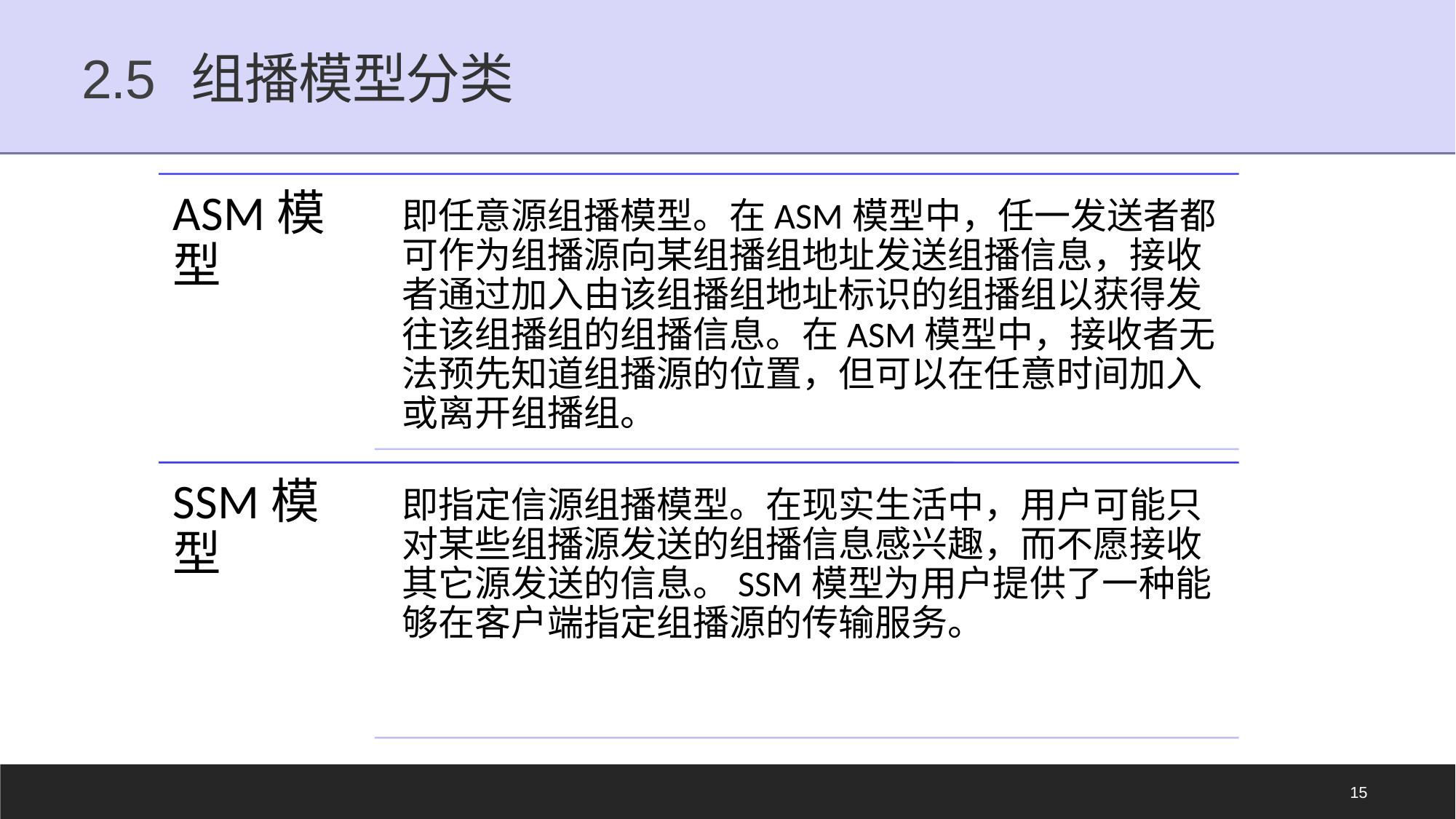

# 2.5	组播模型分类
ASM模型
即任意源组播模型。在ASM模型中，任一发送者都可作为组播源向某组播组地址发送组播信息，接收者通过加入由该组播组地址标识的组播组以获得发往该组播组的组播信息。在ASM模型中，接收者无法预先知道组播源的位置，但可以在任意时间加入或离开组播组。
SSM模型
即指定信源组播模型。在现实生活中，用户可能只对某些组播源发送的组播信息感兴趣，而不愿接收其它源发送的信息。SSM模型为用户提供了一种能够在客户端指定组播源的传输服务。
15